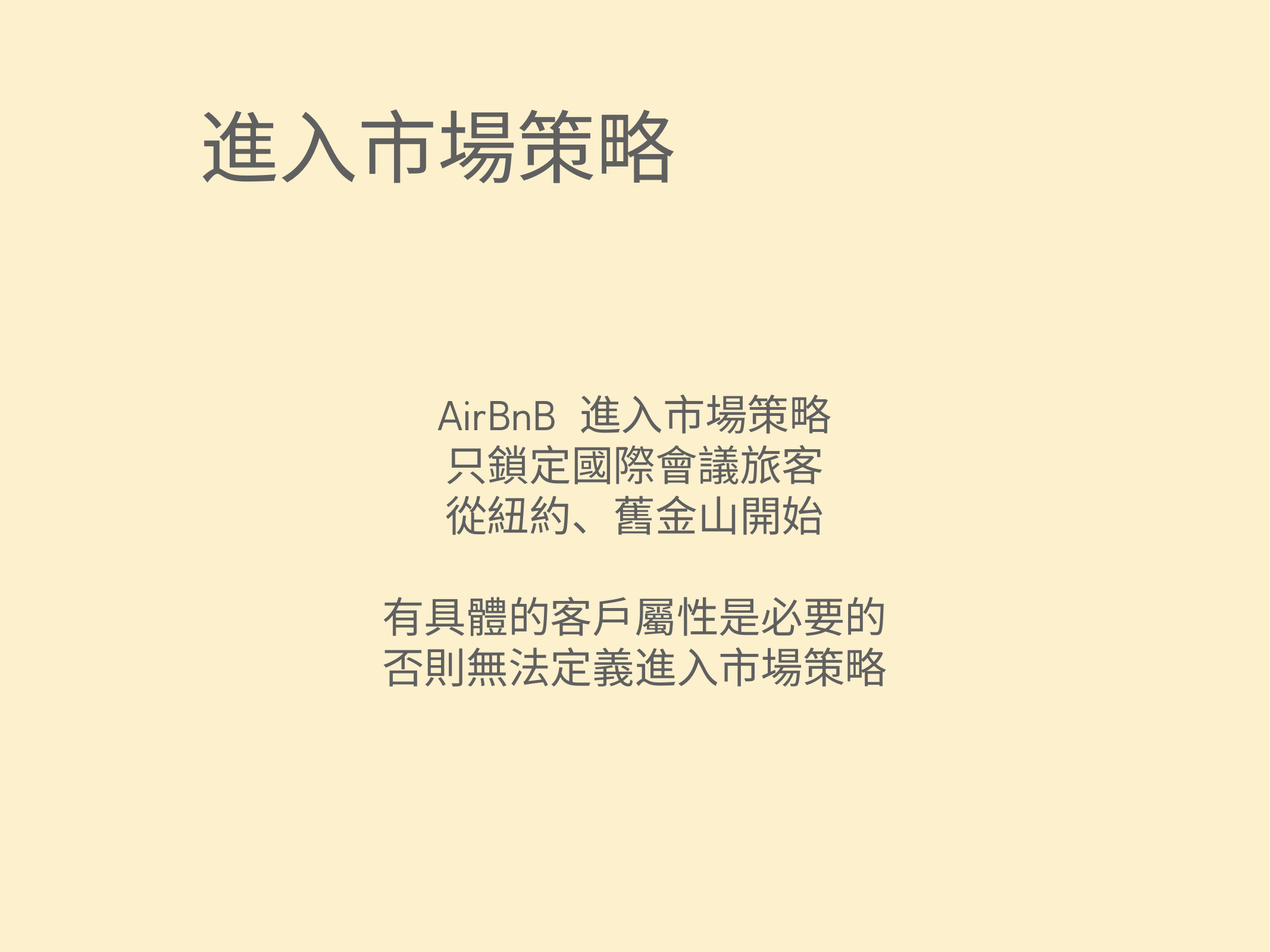

# 進入市場策略
AirBnB 進入市場策略
只鎖定國際會議旅客
從紐約、舊金山開始

有具體的客戶屬性是必要的
否則無法定義進入市場策略